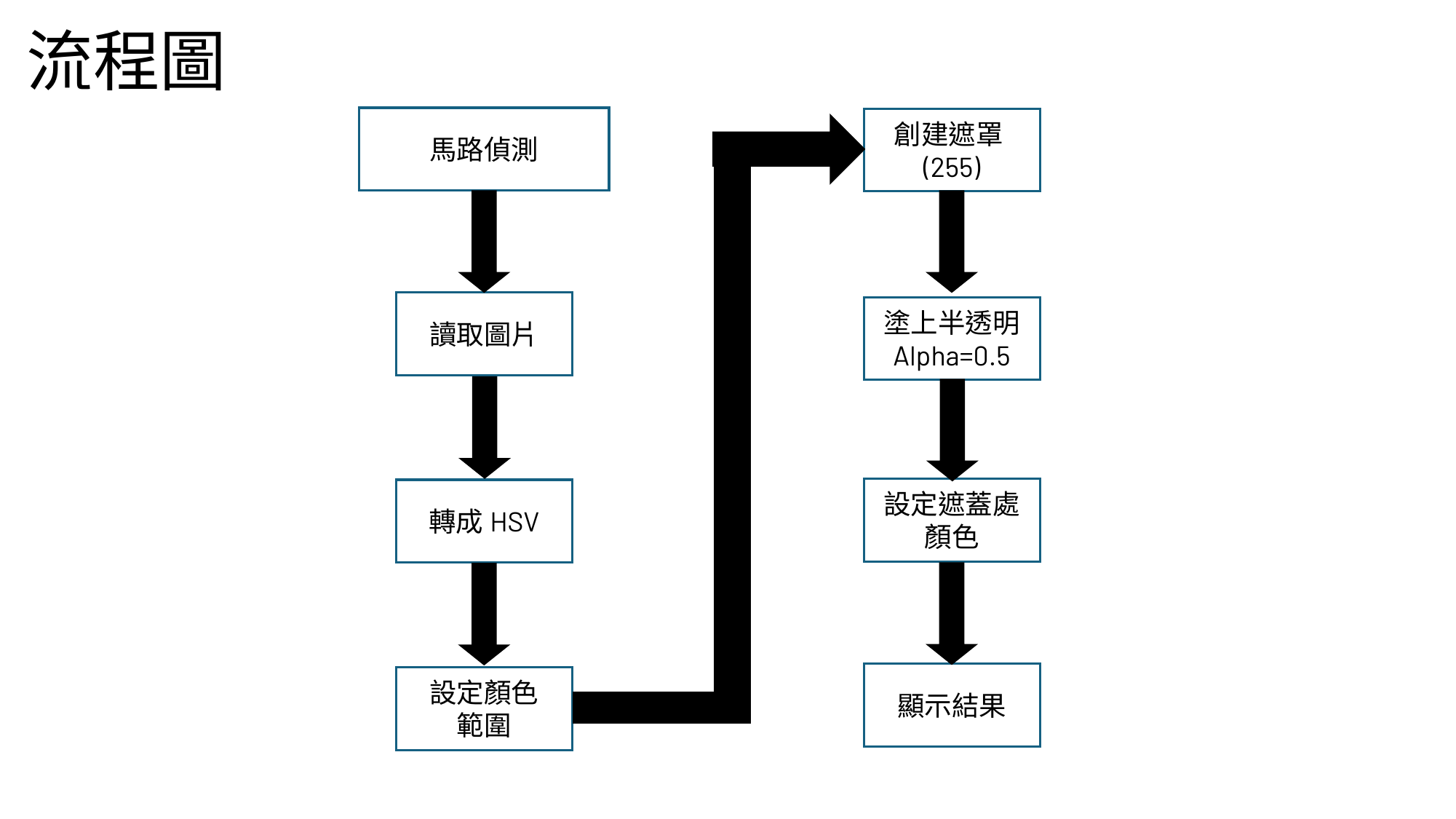

# 流程圖
馬路偵測
創建遮罩(255)

讀取圖片
塗上半透明
Alpha=0.5

設定遮蓋處顏色
轉成HSV

顯示結果
設定顏色
範圍